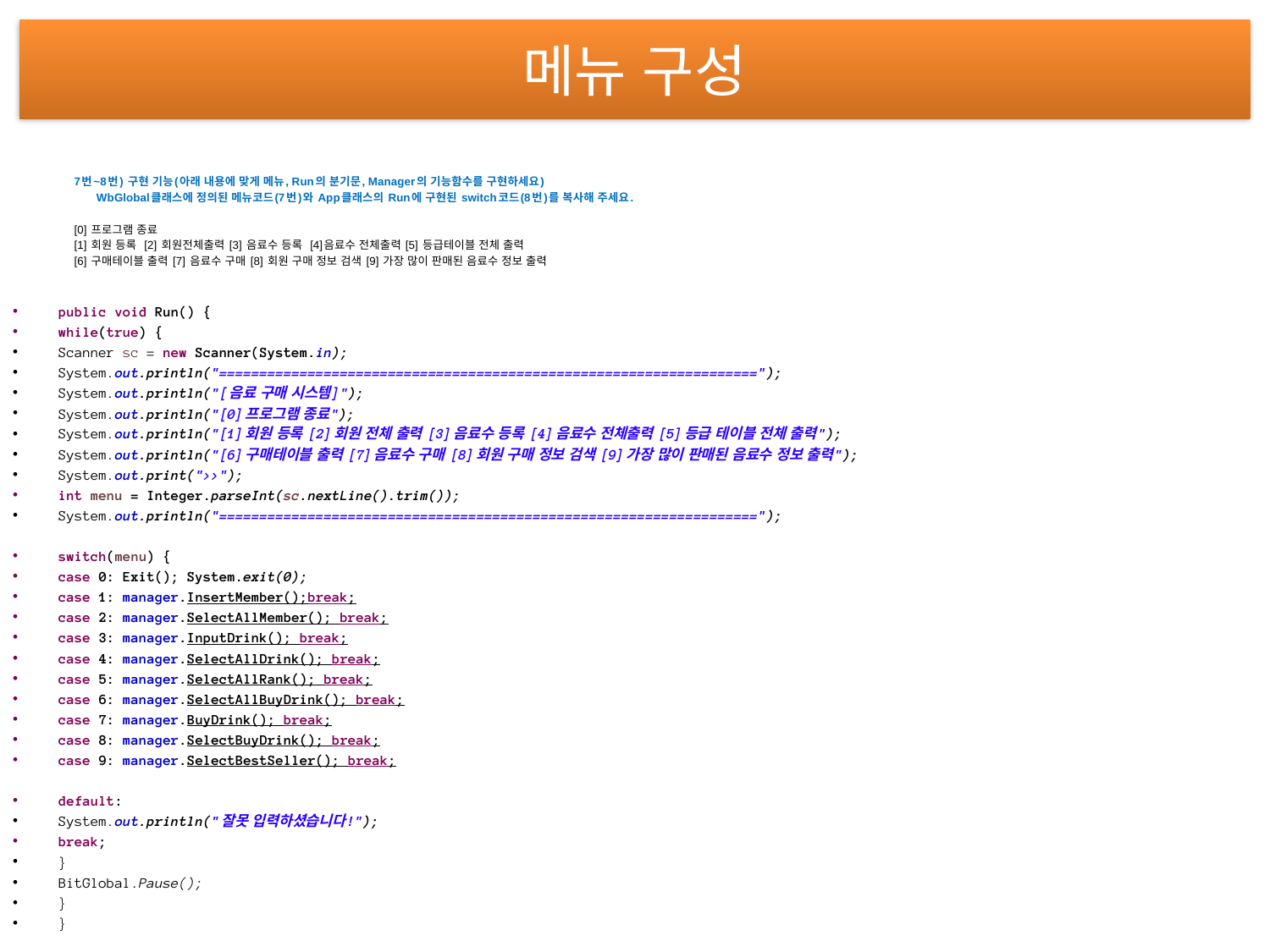

# 메뉴 구성
7번~8번) 구현 기능(아래 내용에 맞게 메뉴, Run의 분기문, Manager의 기능함수를 구현하세요)
       WbGlobal클래스에 정의된 메뉴코드(7번)와 App클래스의 Run에 구현된 switch코드(8번)를 복사해 주세요.

[0] 프로그램 종료
[1] 회원 등록  [2] 회원전체출력 [3] 음료수 등록  [4]음료수 전체출력 [5] 등급테이블 전체 출력
[6] 구매테이블 출력 [7] 음료수 구매 [8] 회원 구매 정보 검색 [9] 가장 많이 판매된 음료수 정보 출력

public void Run() {
while(true) {
Scanner sc = new Scanner(System.in);
System.out.println("===================================================================");
System.out.println("[음료 구매 시스템]");
System.out.println("[0]프로그램 종료");
System.out.println("[1]회원 등록 [2]회원 전체 출력 [3]음료수 등록 [4]음료수 전체출력 [5]등급 테이블 전체 출력");
System.out.println("[6]구매테이블 출력 [7]음료수 구매 [8]회원 구매 정보 검색 [9]가장 많이 판매된 음료수 정보 출력");
System.out.print(">>");
int menu = Integer.parseInt(sc.nextLine().trim());
System.out.println("===================================================================");

switch(menu) {
case 0: Exit(); System.exit(0);
case 1: manager.InsertMember();break;
case 2: manager.SelectAllMember(); break;
case 3: manager.InputDrink(); break;
case 4: manager.SelectAllDrink(); break;
case 5: manager.SelectAllRank(); break;
case 6: manager.SelectAllBuyDrink(); break;
case 7: manager.BuyDrink(); break;
case 8: manager.SelectBuyDrink(); break;
case 9: manager.SelectBestSeller(); break;

default:
System.out.println("잘못 입력하셨습니다!");
break;
}
BitGlobal.Pause();
}
}